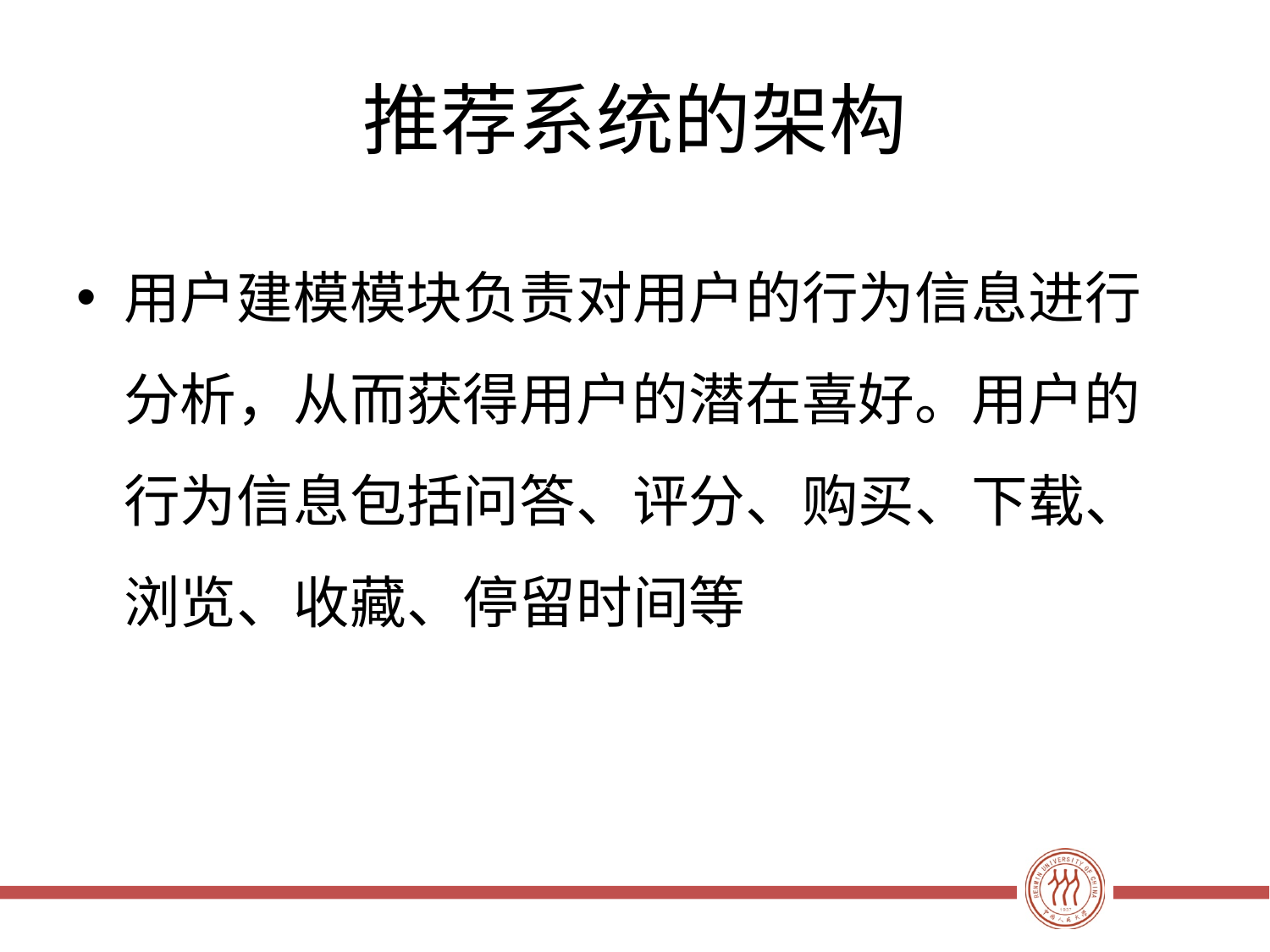

# 推荐系统的架构
用户建模模块负责对用户的行为信息进行分析，从而获得用户的潜在喜好。用户的行为信息包括问答、评分、购买、下载、浏览、收藏、停留时间等